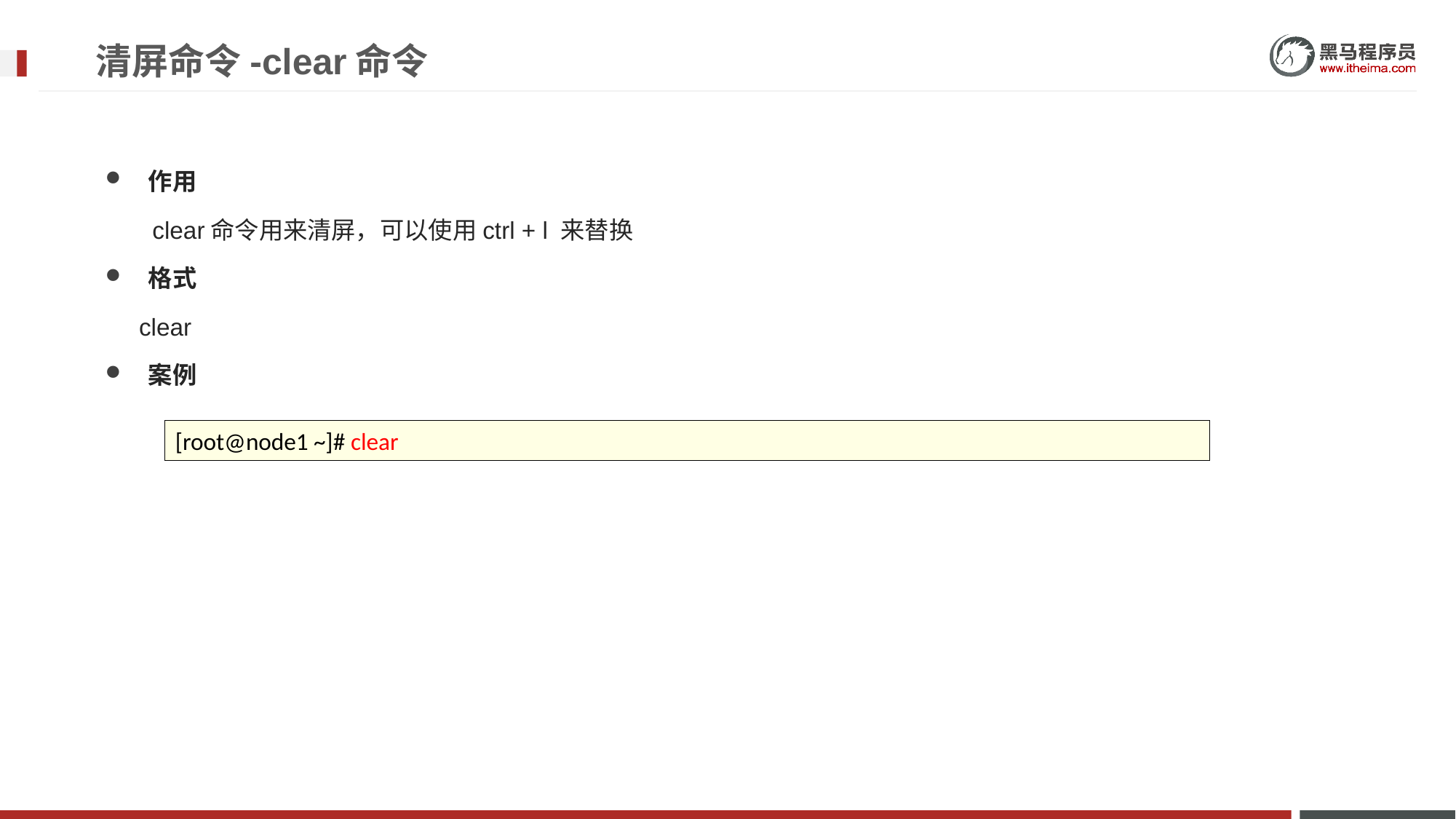

# 清屏命令-clear命令
作用
       clear命令用来清屏，可以使用ctrl + l 来替换
格式
     clear
案例

[root@node1 ~]# clear